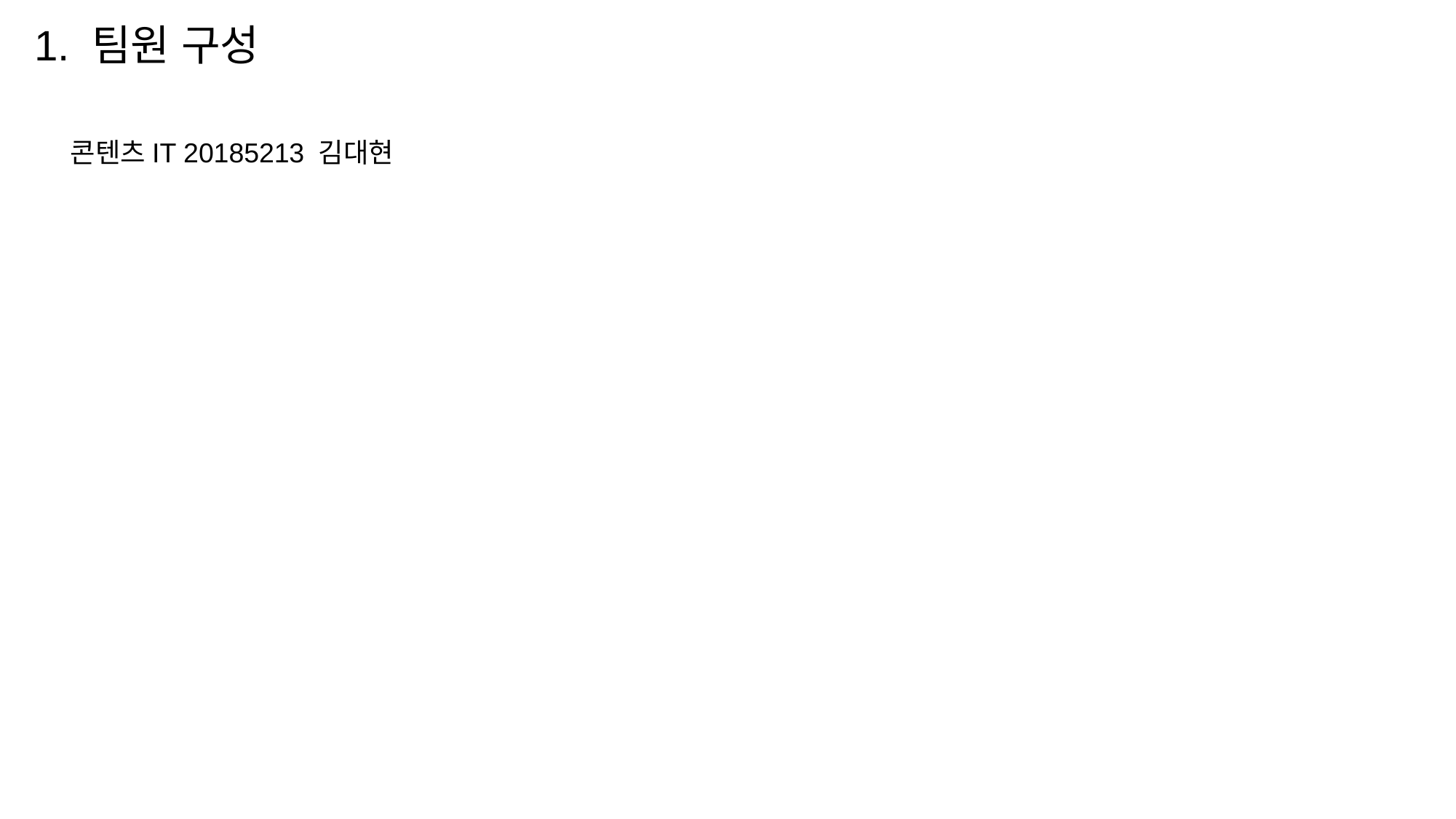

# 1. 팀원 구성
콘텐츠IT 20185213 김대현